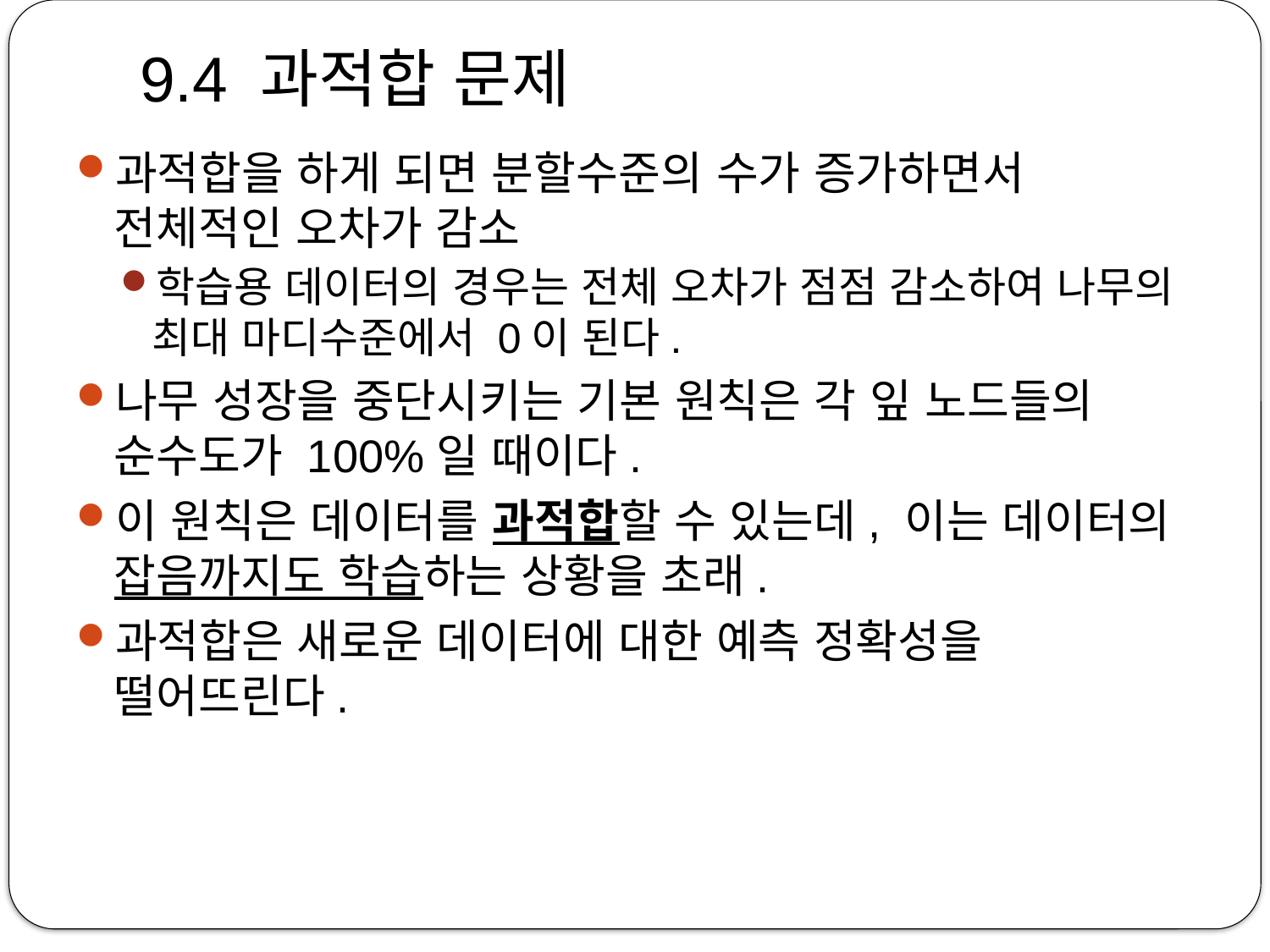

# 9.4 과적합 문제
과적합을 하게 되면 분할수준의 수가 증가하면서 전체적인 오차가 감소
학습용 데이터의 경우는 전체 오차가 점점 감소하여 나무의 최대 마디수준에서 0이 된다.
나무 성장을 중단시키는 기본 원칙은 각 잎 노드들의 순수도가 100%일 때이다.
이 원칙은 데이터를 과적합할 수 있는데, 이는 데이터의 잡음까지도 학습하는 상황을 초래.
과적합은 새로운 데이터에 대한 예측 정확성을 떨어뜨린다.